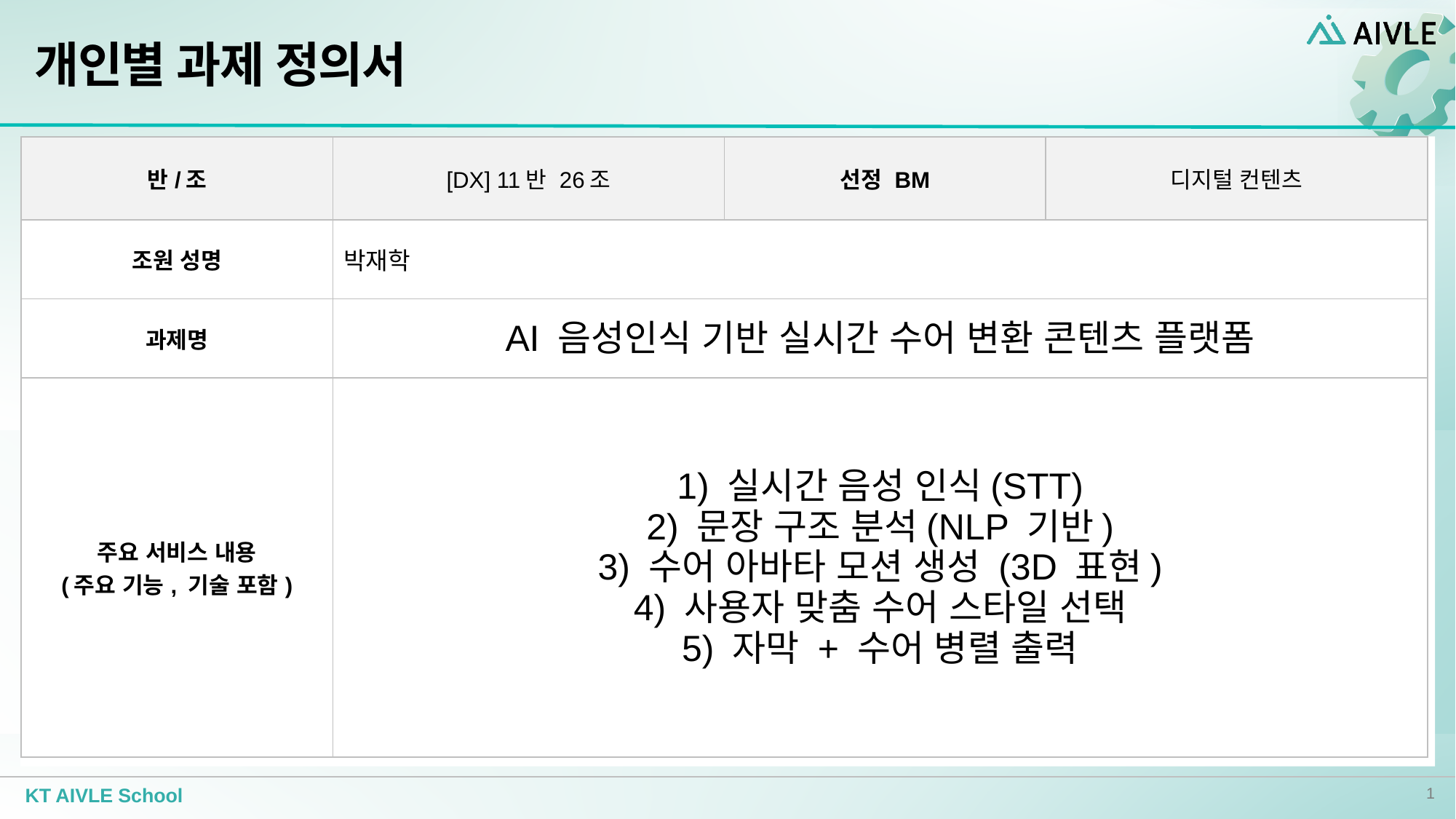

개인별 과제 정의서
| 반/조 | [DX] 11반 26조 | 선정 BM | 디지털 컨텐츠 |
| --- | --- | --- | --- |
| 조원 성명 | 박재학 |  |  |
| 과제명 | AI 음성인식 기반 실시간 수어 변환 콘텐츠 플랫폼 |  |  |
| 주요 서비스 내용 (주요 기능, 기술 포함) | 1) 실시간 음성 인식(STT) 2) 문장 구조 분석(NLP 기반) 3) 수어 아바타 모션 생성 (3D 표현) 4) 사용자 맞춤 수어 스타일 선택 5) 자막 + 수어 병렬 출력 |  |  |